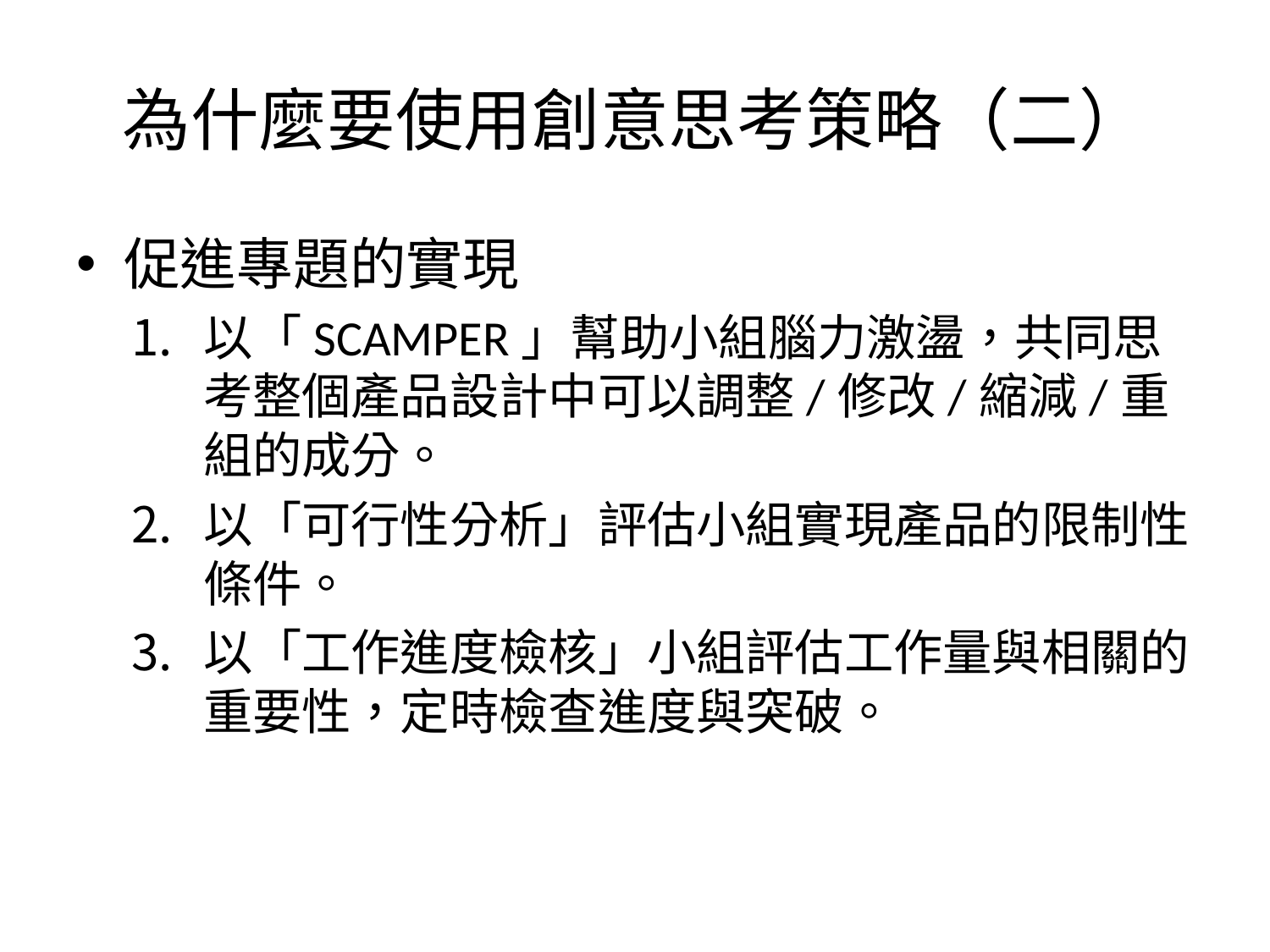

# 為什麼要使用創意思考策略（二）
促進專題的實現
以「SCAMPER」幫助小組腦力激盪，共同思考整個產品設計中可以調整/修改/縮減/重組的成分。
以「可行性分析」評估小組實現產品的限制性條件。
以「工作進度檢核」小組評估工作量與相關的重要性，定時檢查進度與突破。